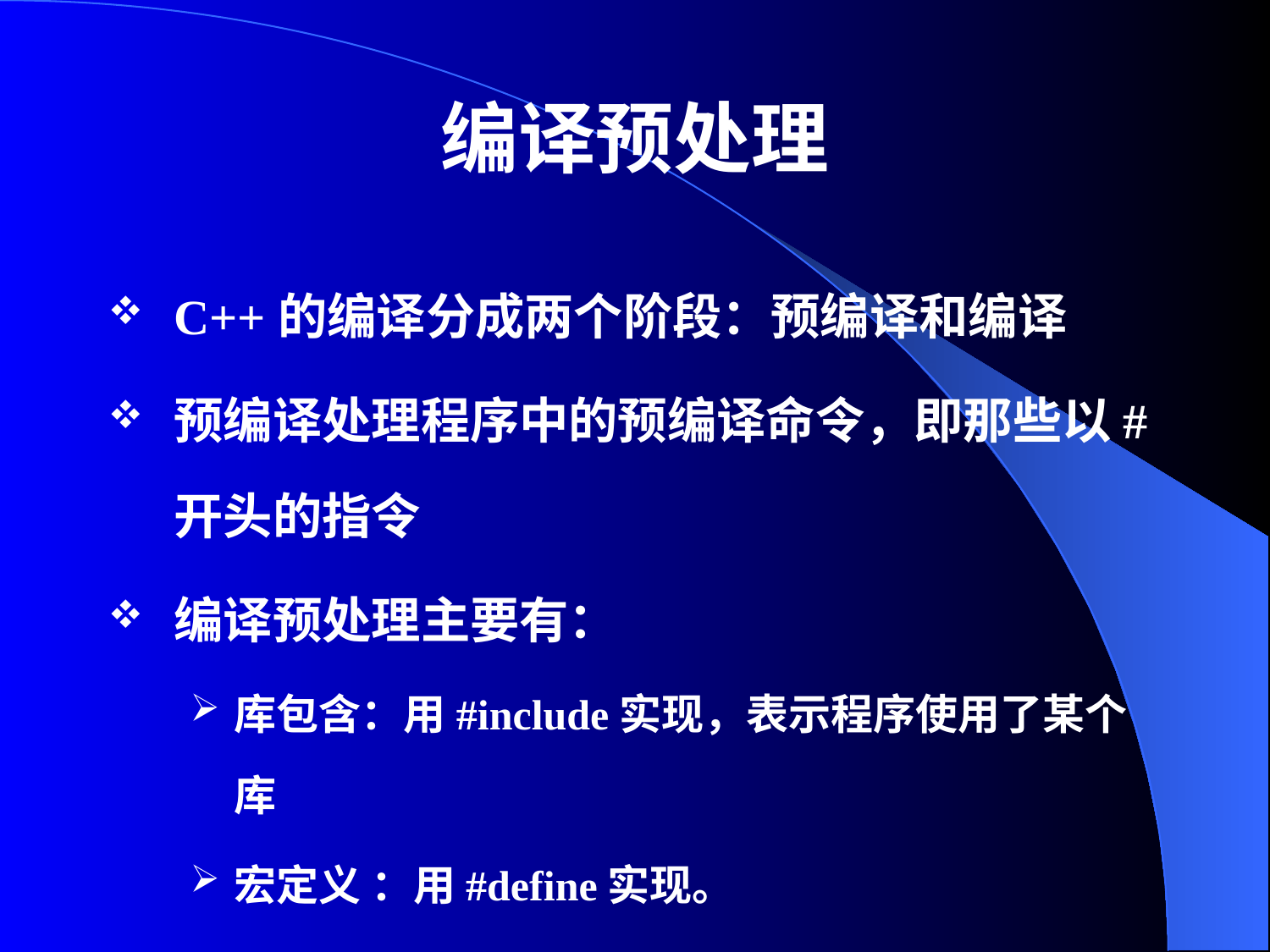

# 编译预处理
C++的编译分成两个阶段：预编译和编译
预编译处理程序中的预编译命令，即那些以#开头的指令
编译预处理主要有：
库包含：用#include实现，表示程序使用了某个库
宏定义 ：用#define实现。